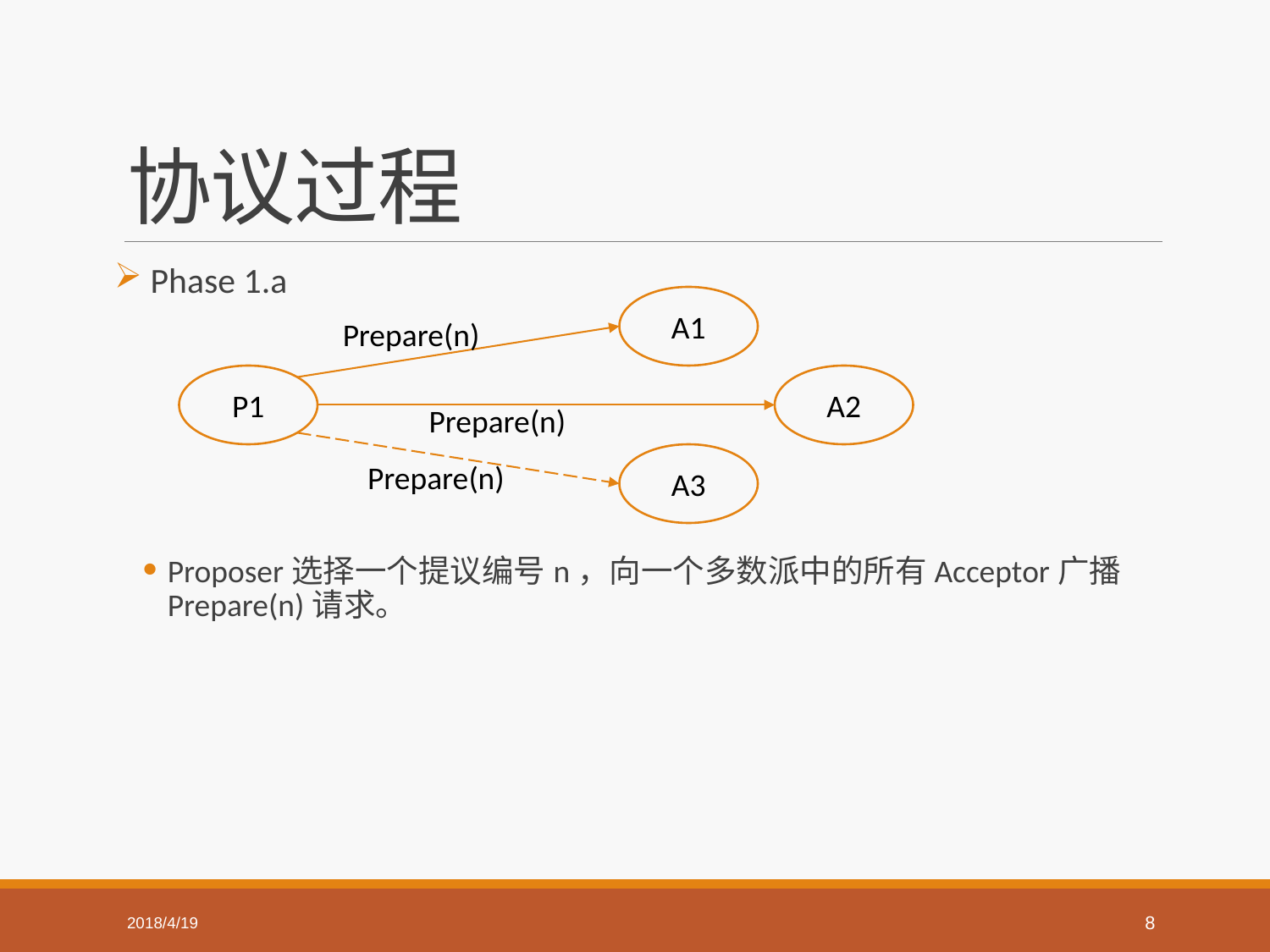

# 协议过程
 Phase 1.a

Proposer选择一个提议编号n，向一个多数派中的所有Acceptor广播Prepare(n)请求。

A1
Prepare(n)
P1
A2
Prepare(n)
A3
Prepare(n)
2018/4/19
8